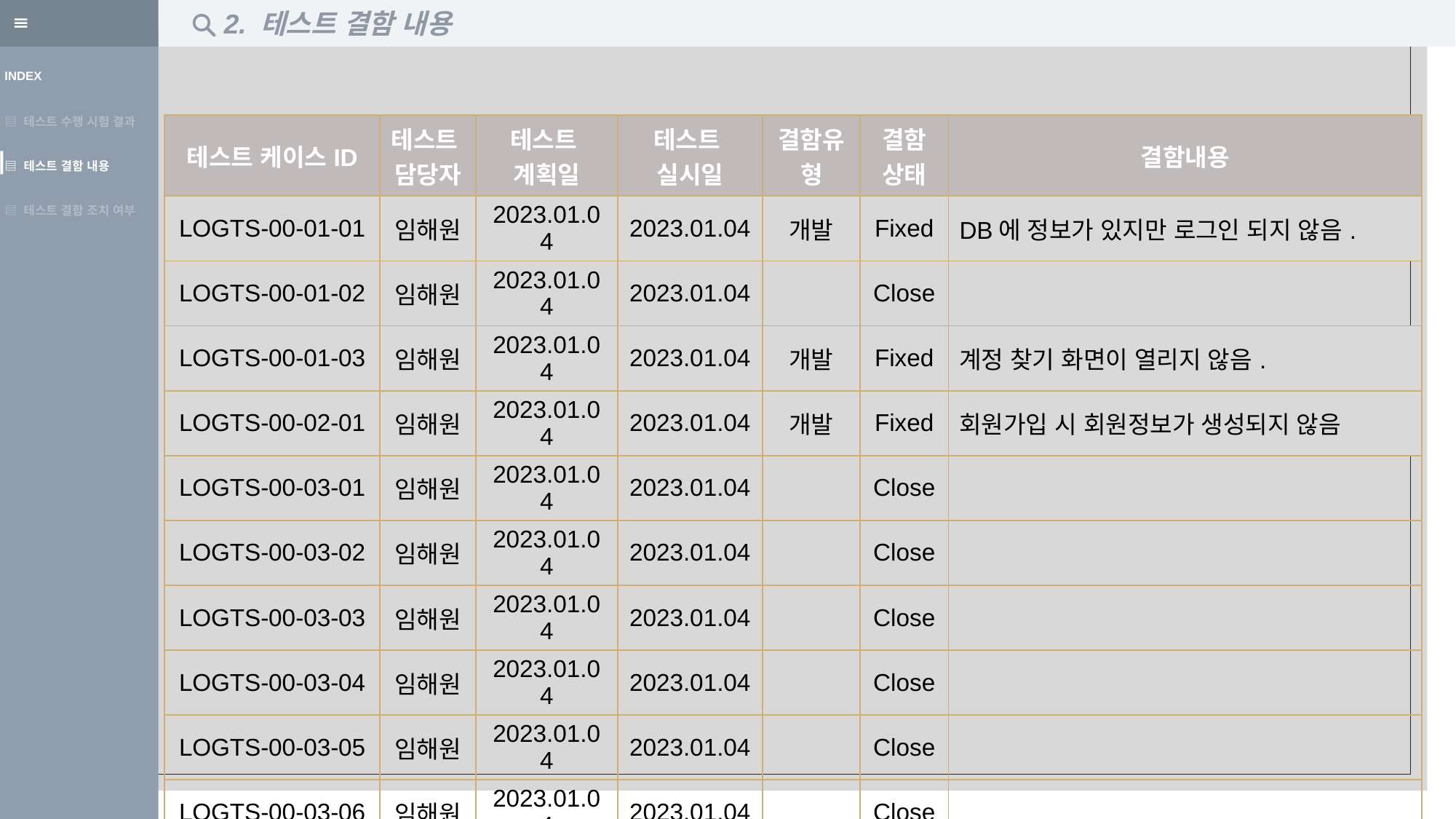

2. 테스트 결함 내용

| INDEX |
| --- |
| ▤ 테스트 수행 시험 결과 |
| ▤ 테스트 결함 내용 |
| ▤ 테스트 결함 조치 여부 |
| 테스트 케이스ID | 테스트 담당자 | 테스트 계획일 | 테스트 실시일 | 결함유형 | 결함상태 | 결함내용 |
| --- | --- | --- | --- | --- | --- | --- |
| LOGTS-00-01-01 | 임해원 | 2023.01.04 | 2023.01.04 | 개발 | Fixed | DB에 정보가 있지만 로그인 되지 않음. |
| LOGTS-00-01-02 | 임해원 | 2023.01.04 | 2023.01.04 |  | Close |  |
| LOGTS-00-01-03 | 임해원 | 2023.01.04 | 2023.01.04 | 개발 | Fixed | 계정 찾기 화면이 열리지 않음. |
| LOGTS-00-02-01 | 임해원 | 2023.01.04 | 2023.01.04 | 개발 | Fixed | 회원가입 시 회원정보가 생성되지 않음 |
| LOGTS-00-03-01 | 임해원 | 2023.01.04 | 2023.01.04 |  | Close |  |
| LOGTS-00-03-02 | 임해원 | 2023.01.04 | 2023.01.04 |  | Close |  |
| LOGTS-00-03-03 | 임해원 | 2023.01.04 | 2023.01.04 |  | Close |  |
| LOGTS-00-03-04 | 임해원 | 2023.01.04 | 2023.01.04 |  | Close |  |
| LOGTS-00-03-05 | 임해원 | 2023.01.04 | 2023.01.04 |  | Close |  |
| LOGTS-00-03-06 | 임해원 | 2023.01.04 | 2023.01.04 |  | Close |  |